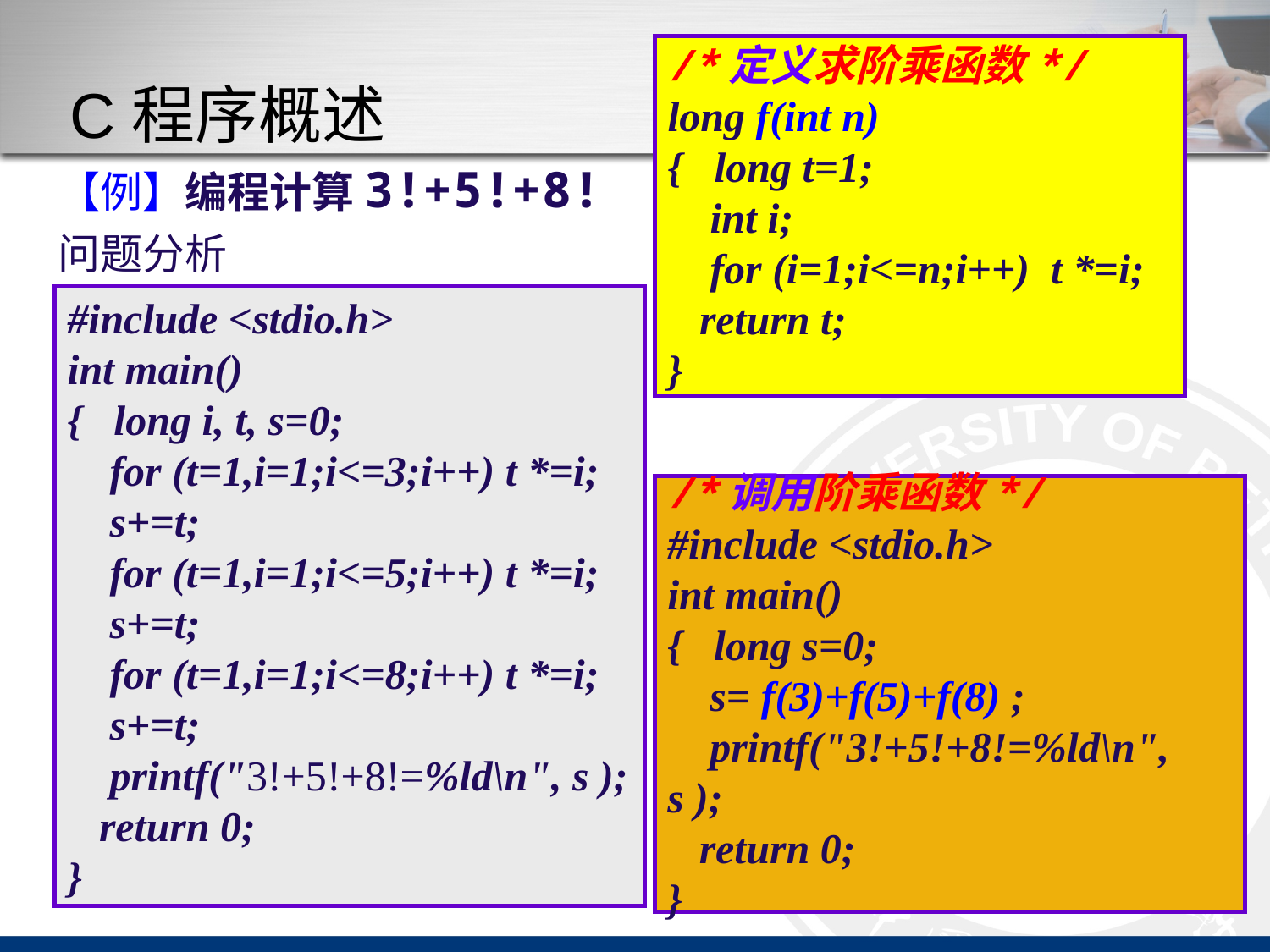

/*定义求阶乘函数*/
long f(int n)
{   long t=1;
    int i;
    for (i=1;i<=n;i++)  t *=i;
   return t;
}
# C程序概述
【例】编程计算3!+5!+8!
问题分析
#include <stdio.h>
int main()
{   long i, t, s=0;
    for (t=1,i=1;i<=3;i++) t *=i;
    s+=t;
    for (t=1,i=1;i<=5;i++) t *=i;
    s+=t;
    for (t=1,i=1;i<=8;i++) t *=i;
    s+=t;
    printf("3!+5!+8!=%ld\n", s );
   return 0;
}
/*调用阶乘函数*/
#include <stdio.h>
int main()
{   long s=0;
    s= f(3)+f(5)+f(8) ;
    printf("3!+5!+8!=%ld\n", s );
   return 0;
}